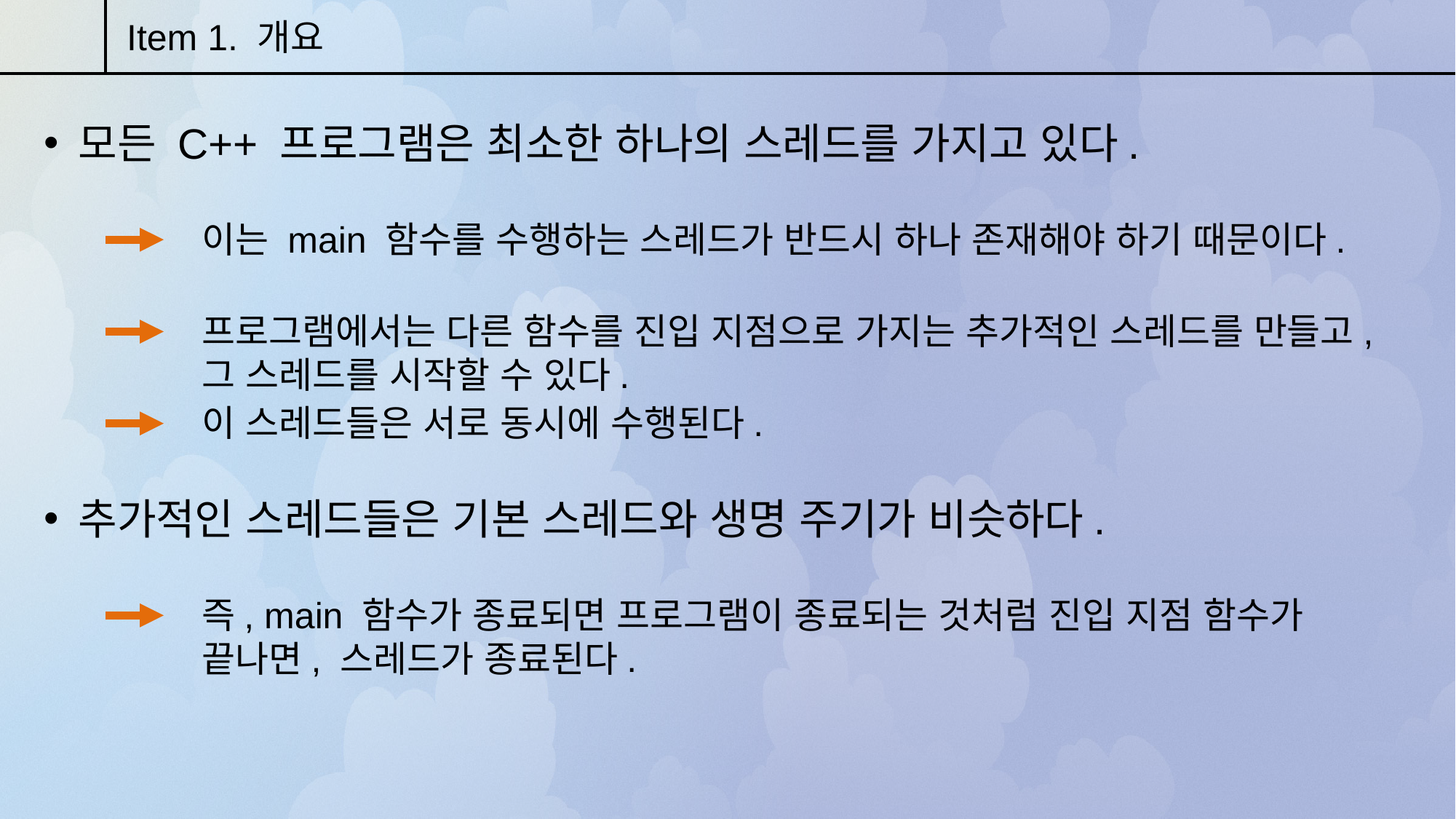

Item 1. 개요
모든 C++ 프로그램은 최소한 하나의 스레드를 가지고 있다.
이는 main 함수를 수행하는 스레드가 반드시 하나 존재해야 하기 때문이다.
프로그램에서는 다른 함수를 진입 지점으로 가지는 추가적인 스레드를 만들고, 그 스레드를 시작할 수 있다.
이 스레드들은 서로 동시에 수행된다.
추가적인 스레드들은 기본 스레드와 생명 주기가 비슷하다.
즉, main 함수가 종료되면 프로그램이 종료되는 것처럼 진입 지점 함수가 끝나면, 스레드가 종료된다.